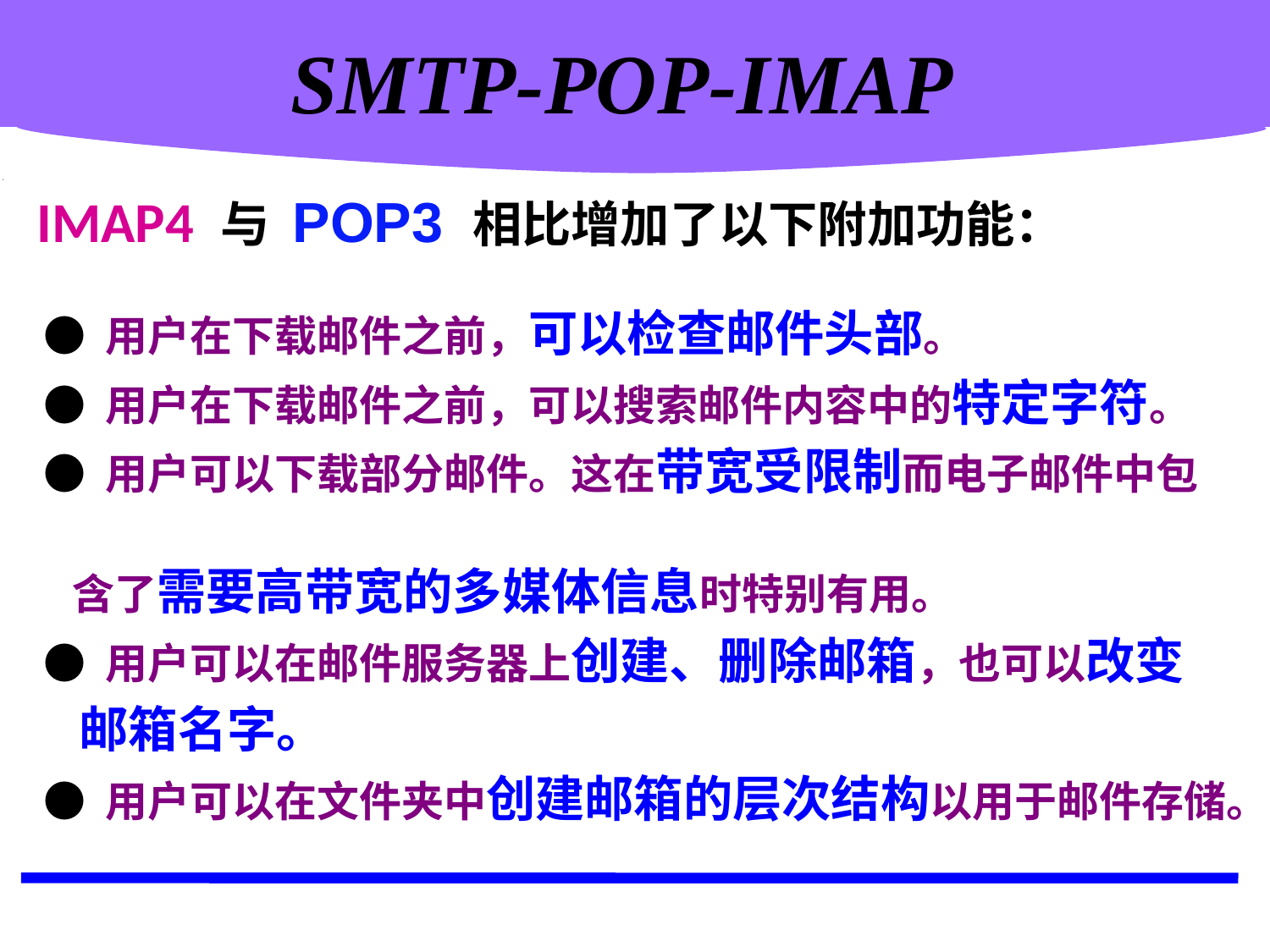

计算机网络概述
SMTP-POP-IMAP

 IMAP4 与 POP3 相比增加了以下附加功能：
 ● 用户在下载邮件之前，可以检查邮件头部。
 ● 用户在下载邮件之前，可以搜索邮件内容中的特定字符。
 ● 用户可以下载部分邮件。这在带宽受限制而电子邮件中包
   含了需要高带宽的多媒体信息时特别有用。
 ● 用户可以在邮件服务器上创建、删除邮箱，也可以改变
   邮箱名字。
 ● 用户可以在文件夹中创建邮箱的层次结构以用于邮件存储。